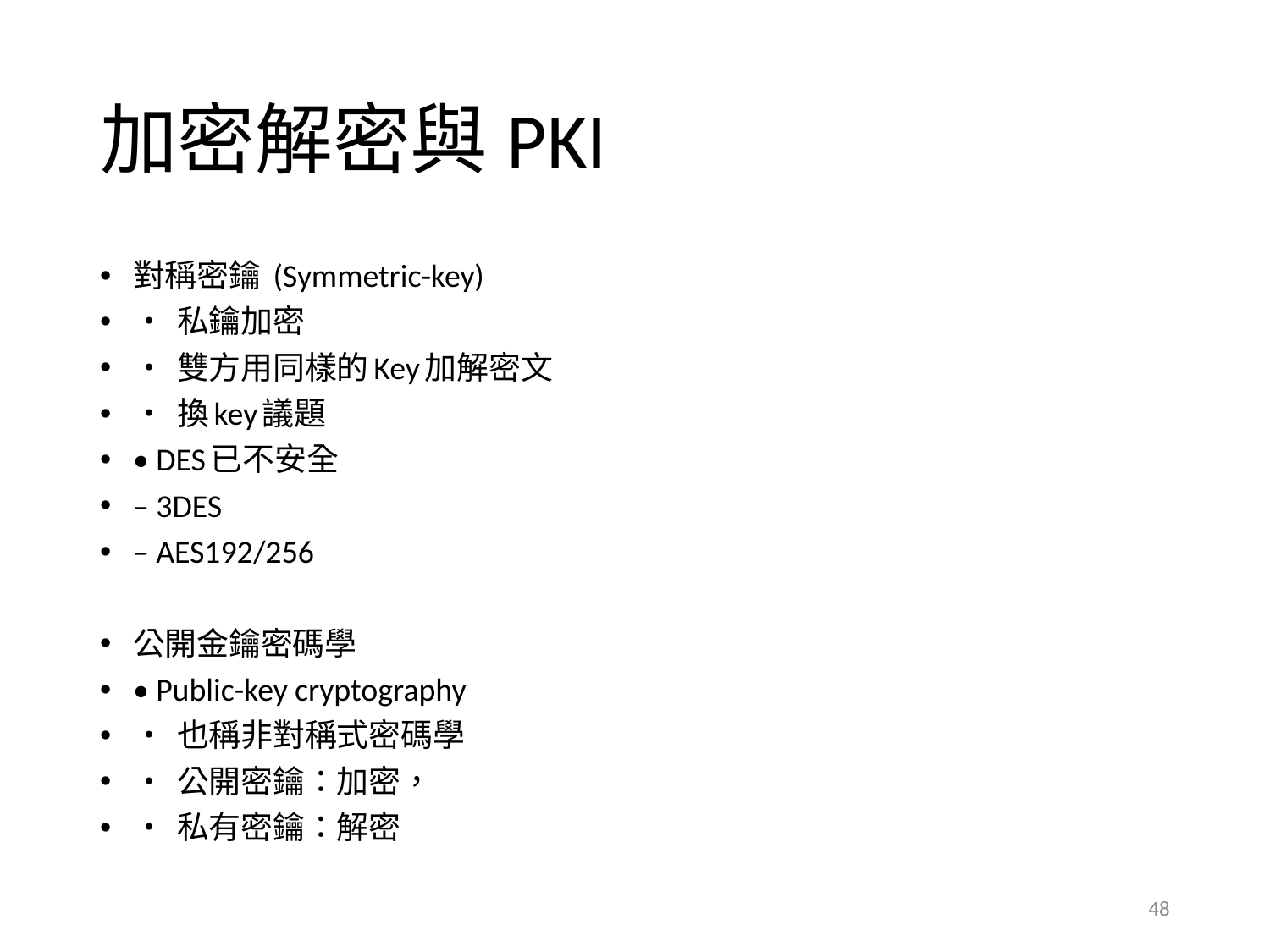

# 加密解密與PKI
對稱密鑰 (Symmetric-key)
• 私鑰加密
• 雙方用同樣的Key加解密文
• 換key議題
• DES已不安全
– 3DES
– AES192/256

公開金鑰密碼學
• Public-key cryptography
• 也稱非對稱式密碼學
• 公開密鑰：加密，
• 私有密鑰：解密
48